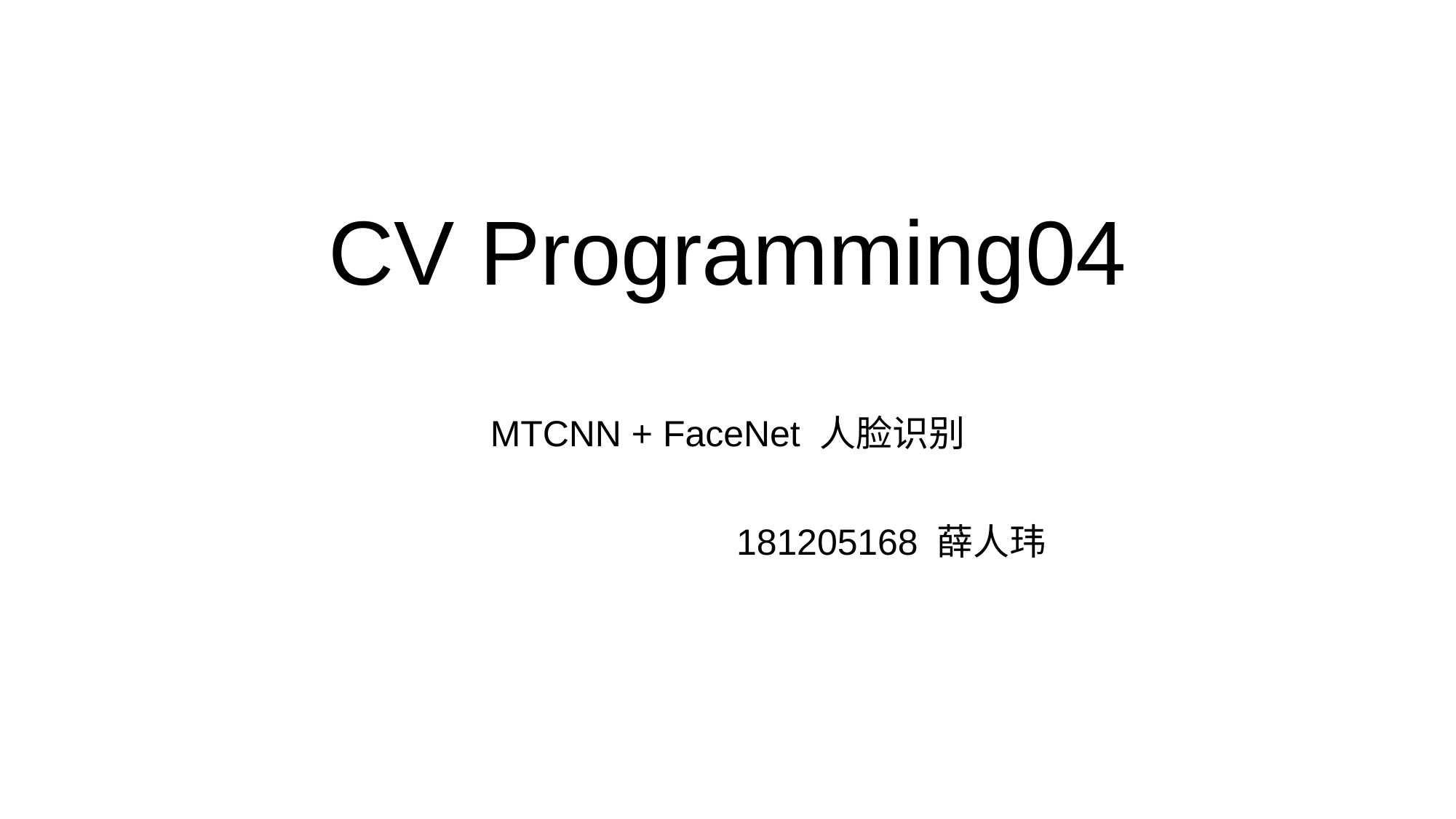

# CV Programming04
MTCNN + FaceNet 人脸识别

			181205168 薛人玮